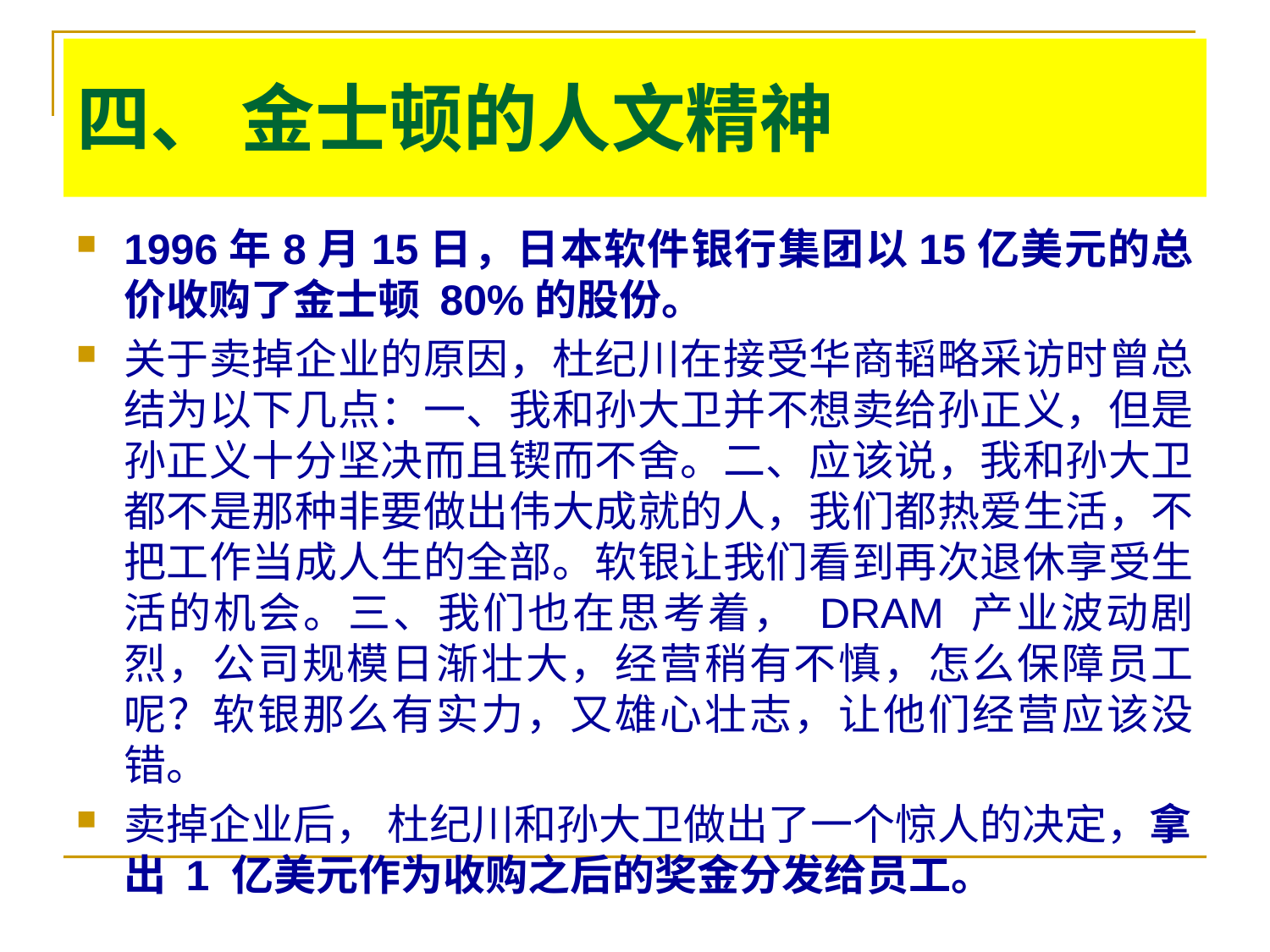

# 四、 金士顿的人文精神
1996年8月15日，日本软件银行集团以15亿美元的总价收购了金士顿 80%的股份。
关于卖掉企业的原因，杜纪川在接受华商韬略采访时曾总结为以下几点：一、我和孙大卫并不想卖给孙正义，但是孙正义十分坚决而且锲而不舍。二、应该说，我和孙大卫都不是那种非要做出伟大成就的人，我们都热爱生活，不把工作当成人生的全部。软银让我们看到再次退休享受生活的机会。三、我们也在思考着， DRAM 产业波动剧烈，公司规模日渐壮大，经营稍有不慎，怎么保障员工呢？软银那么有实力，又雄心壮志，让他们经营应该没错。
卖掉企业后， 杜纪川和孙大卫做出了一个惊人的决定，拿出 1 亿美元作为收购之后的奖金分发给员工。

59